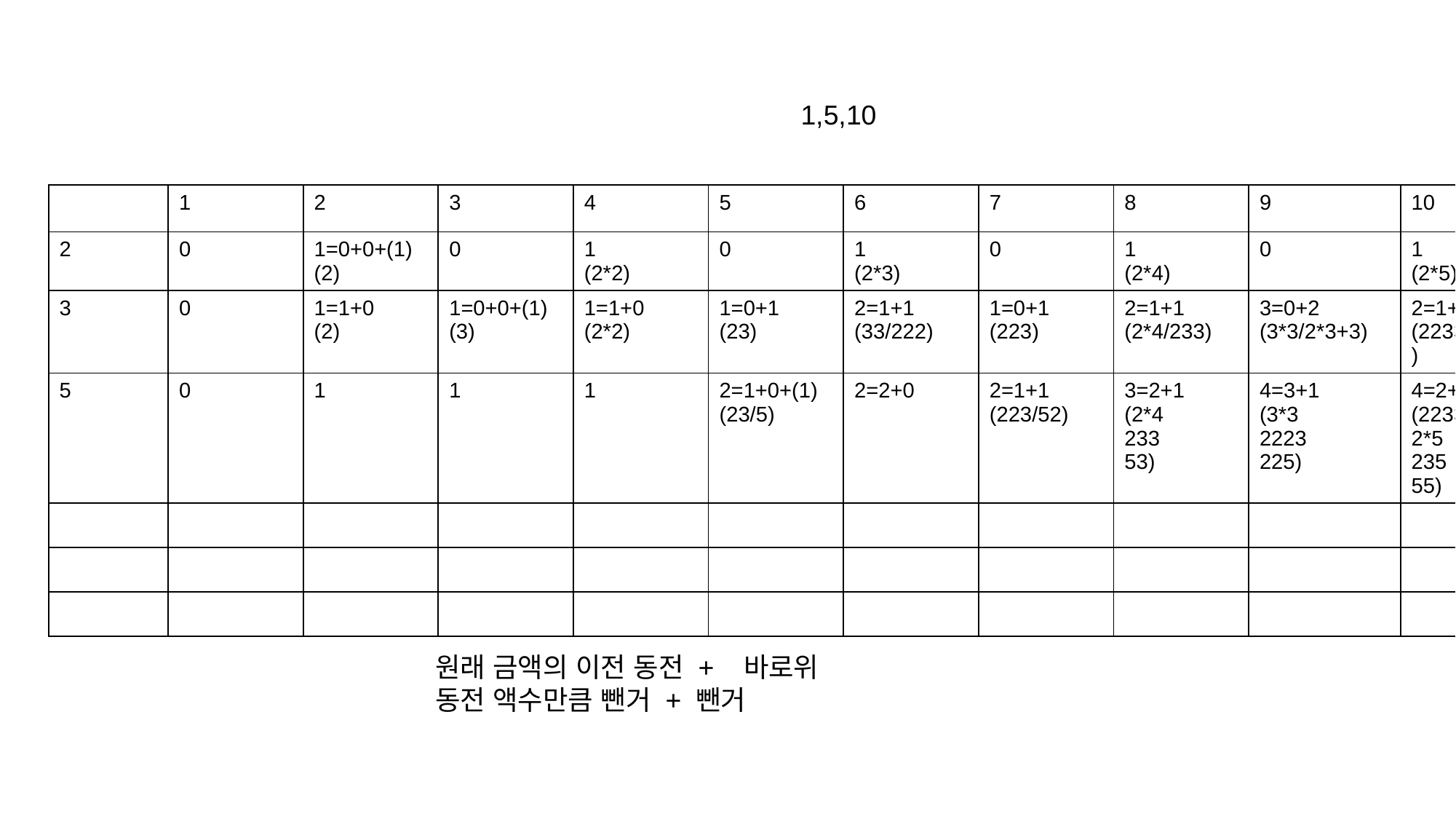

1,5,10
|  | 1 | 2 | 3 | 4 | 5 | 6 | 7 | 8 | 9 | 10 |
| --- | --- | --- | --- | --- | --- | --- | --- | --- | --- | --- |
| 2 | 0 | 1=0+0+(1) (2) | 0 | 1 (2\*2) | 0 | 1 (2\*3) | 0 | 1 (2\*4) | 0 | 1 (2\*5) |
| 3 | 0 | 1=1+0 (2) | 1=0+0+(1) (3) | 1=1+0 (2\*2) | 1=0+1 (23) | 2=1+1 (33/222) | 1=0+1 (223) | 2=1+1 (2\*4/233) | 3=0+2 (3\*3/2\*3+3) | 2=1+1 (2233/2\*5) |
| 5 | 0 | 1 | 1 | 1 | 2=1+0+(1) (23/5) | 2=2+0 | 2=1+1 (223/52) | 3=2+1 (2\*4 233 53) | 4=3+1 (3\*3 2223 225) | 4=2+2 (2233 2\*5 235 55) |
|  |  |  |  |  |  |  |  |  |  |  |
|  |  |  |  |  |  |  |  |  |  |  |
|  |  |  |  |  |  |  |  |  |  |  |
원래 금액의 이전 동전 +   바로위
동전 액수만큼 뺀거 + 뺀거